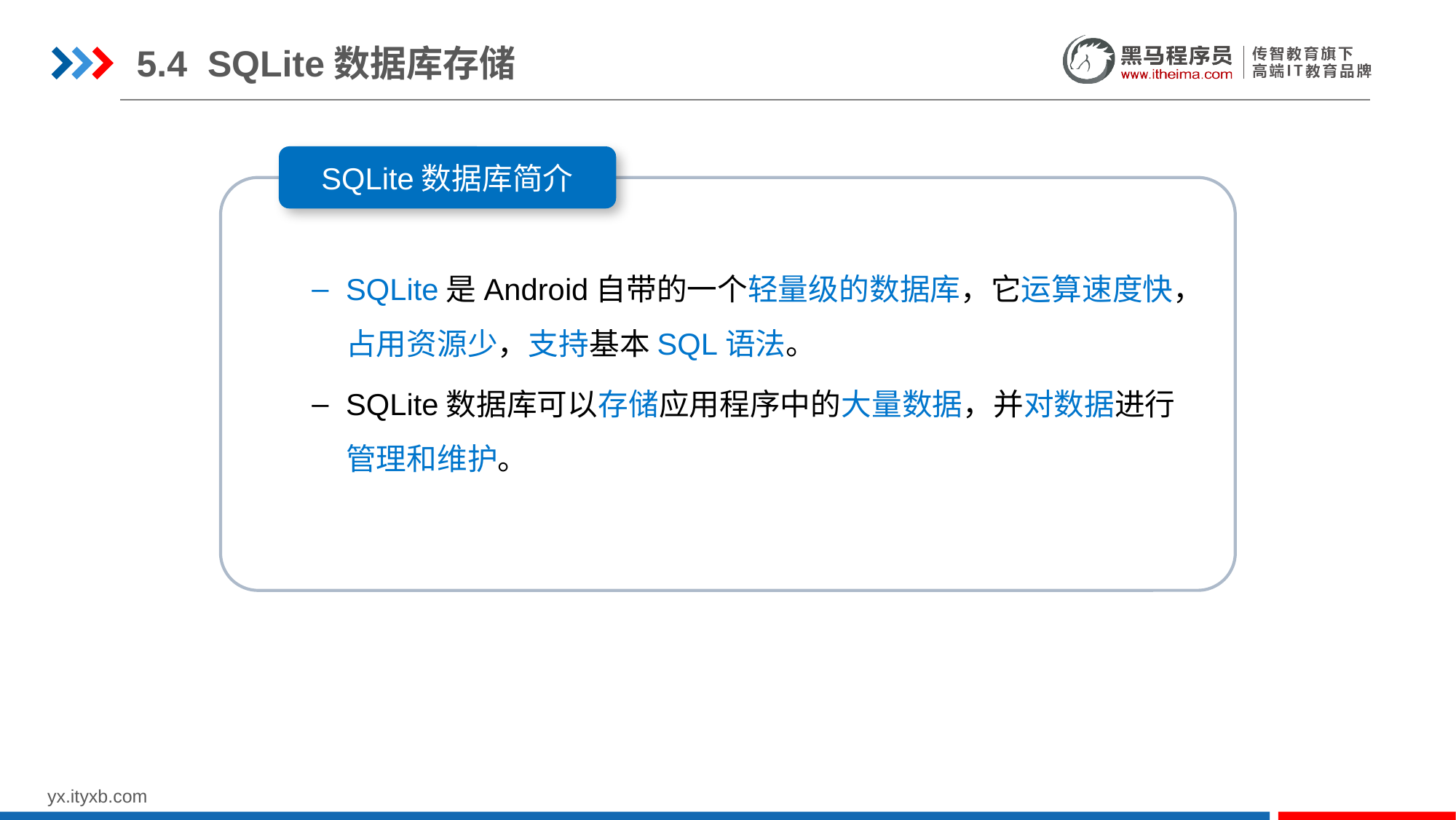

5.4  SQLite数据库存储
SQLite数据库简介

SQLite是Android自带的一个轻量级的数据库，它运算速度快，占用资源少，支持基本SQL语法。
SQLite数据库可以存储应用程序中的大量数据，并对数据进行管理和维护。